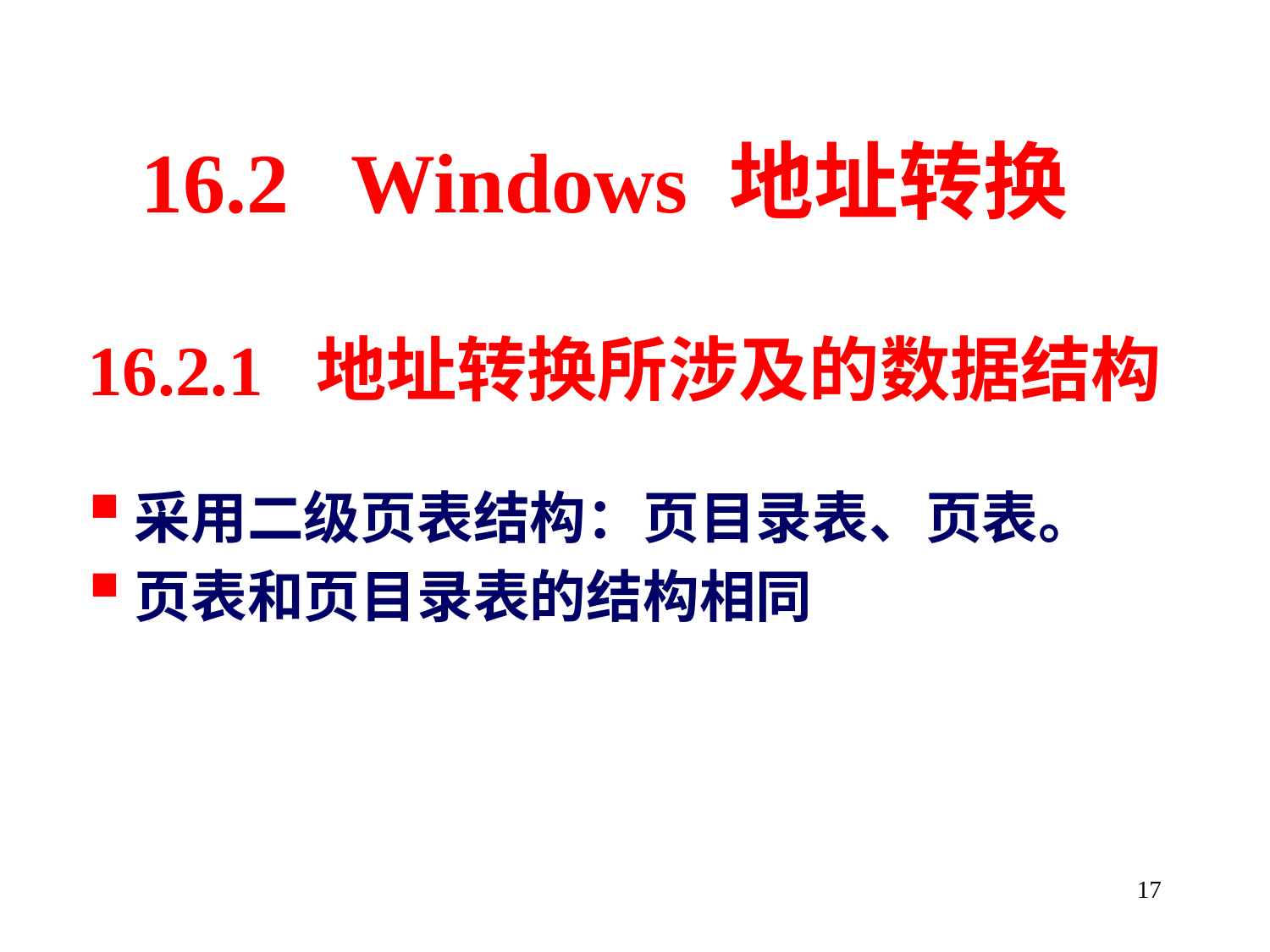

# 16.2   Windows 地址转换
16.2.1  地址转换所涉及的数据结构
采用二级页表结构：页目录表、页表。
页表和页目录表的结构相同
17